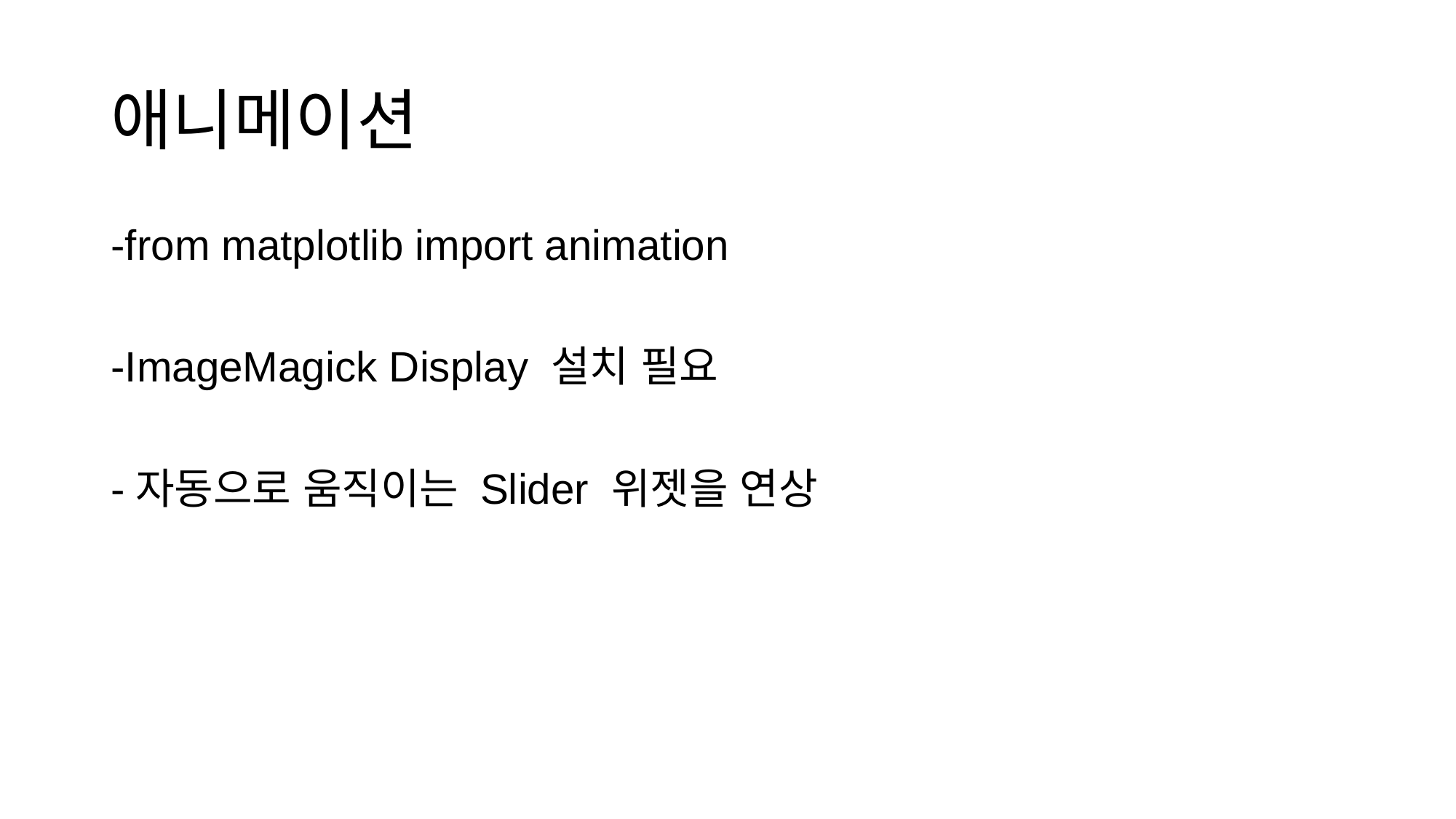

# 애니메이션
-from matplotlib import animation

-ImageMagick Display 설치 필요

-자동으로 움직이는 Slider 위젯을 연상